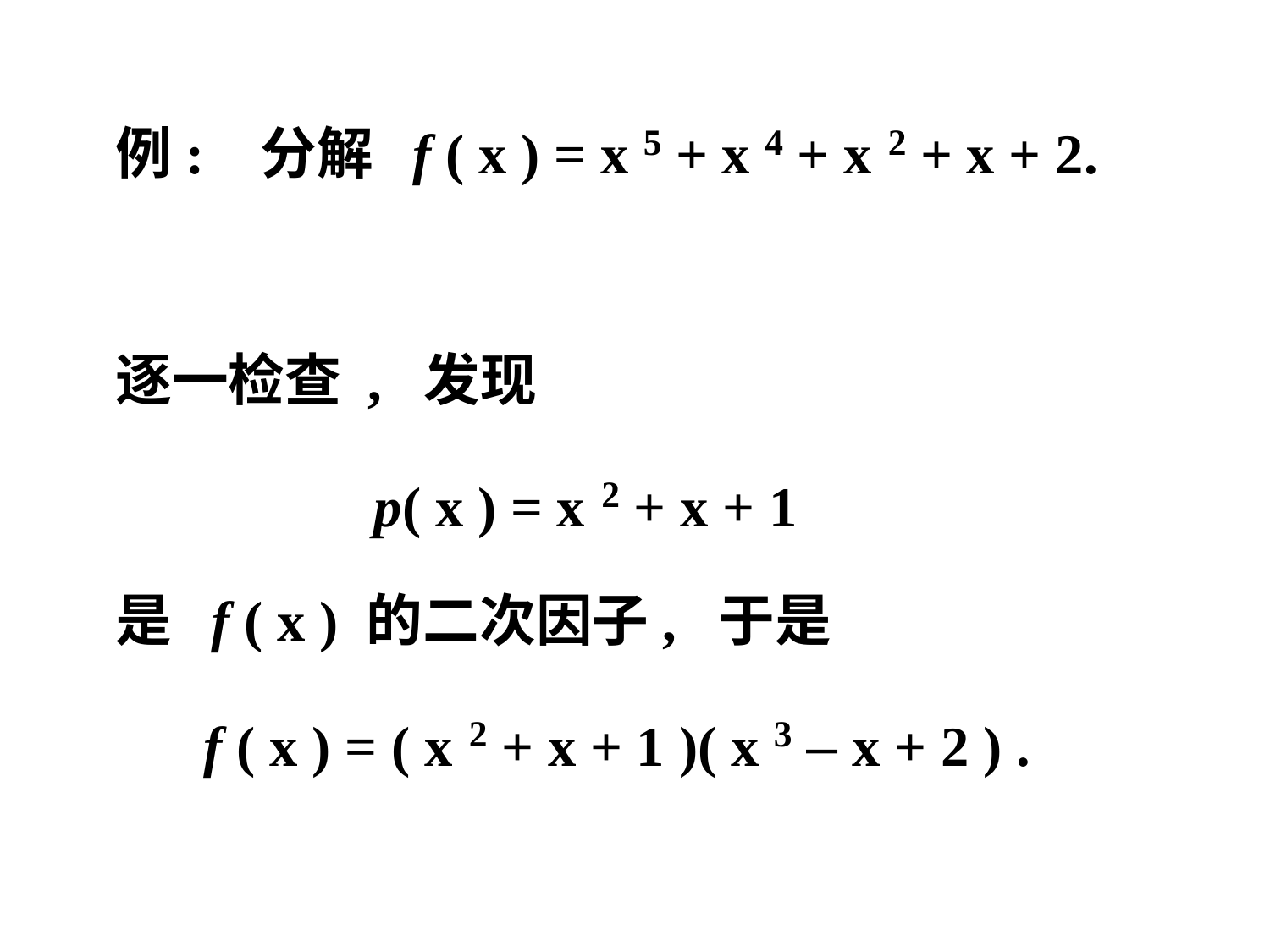

例:   分解  f ( x ) = x 5 + x 4 + x 2 + x + 2.

  逐一检查 ,  发现
                     p( x ) = x 2 + x + 1
  是  f ( x ) 的二次因子,  于是
         f ( x ) = ( x 2 + x + 1 )( x 3 – x + 2 ) .